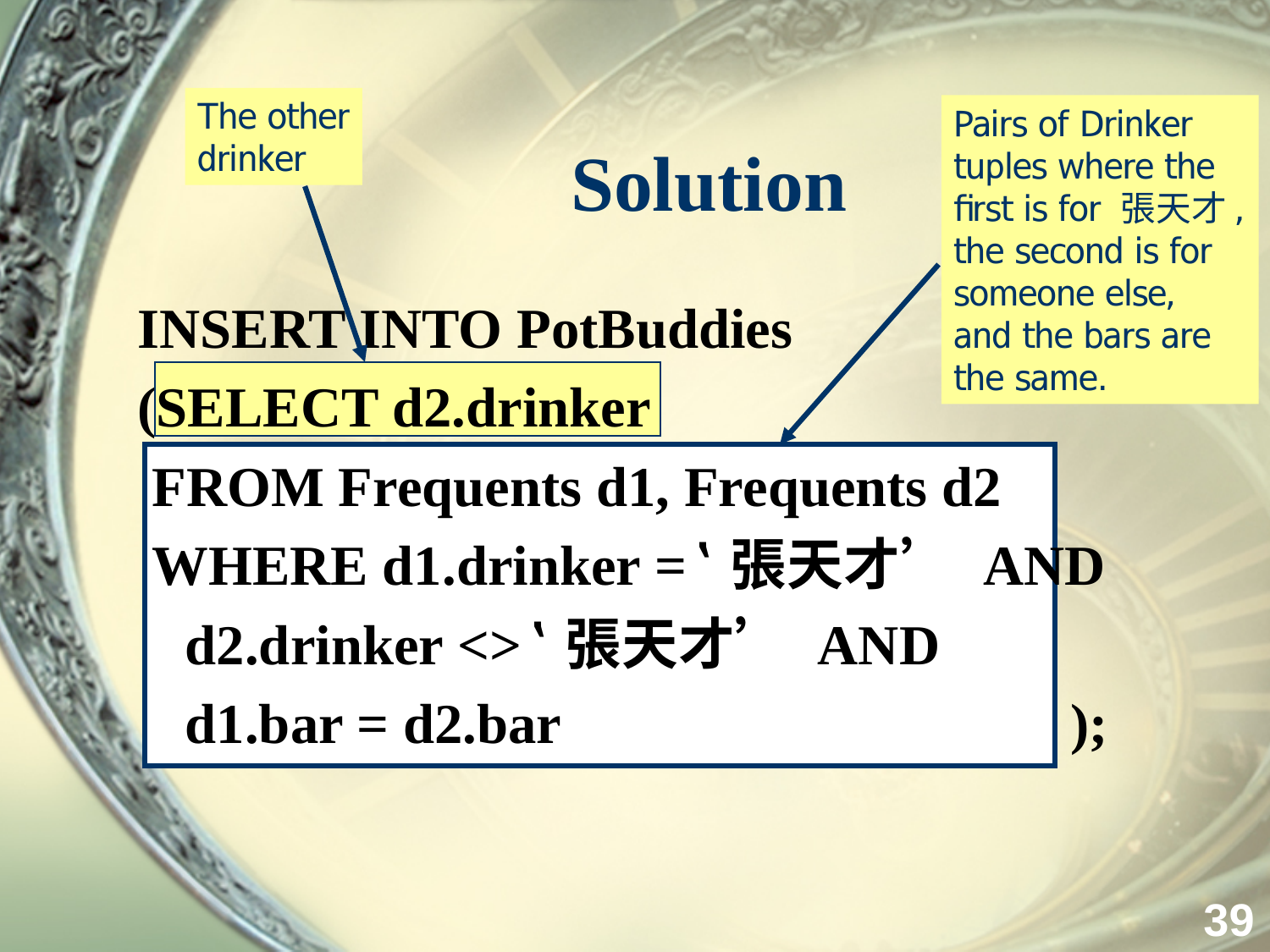

The other
drinker
Pairs of Drinker
tuples where the
first is for 張天才,
the second is for
someone else,
and the bars are
the same.
# Solution

INSERT INTO PotBuddies
(SELECT d2.drinker
 FROM Frequents d1, Frequents d2
 WHERE d1.drinker = ‘張天才’ AND
	d2.drinker <> ‘張天才’ AND
	d1.bar = d2.bar                                    );

39